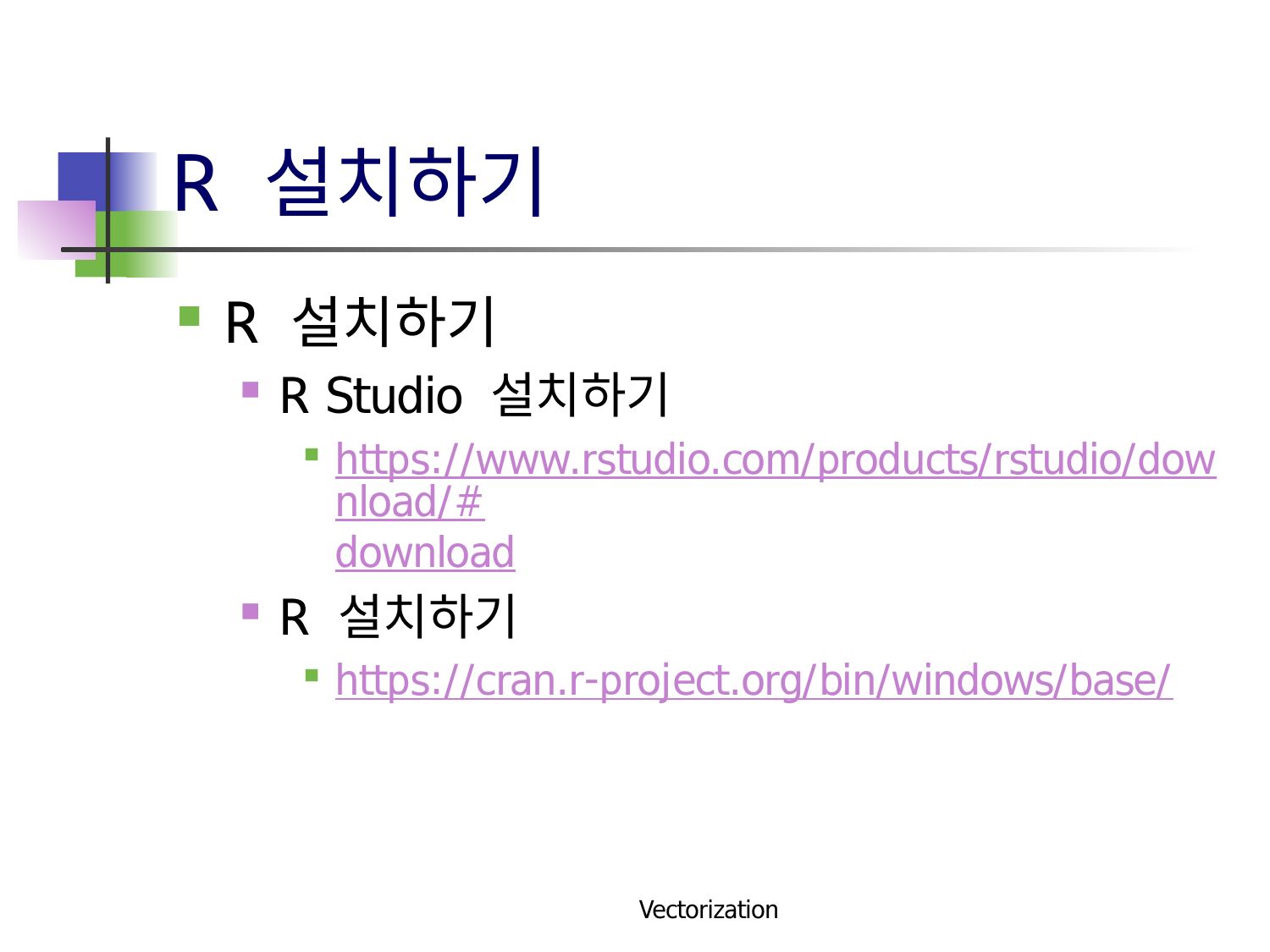

# R 설치하기
R 설치하기
R Studio 설치하기
https://www.rstudio.com/products/rstudio/download/#download
R 설치하기
https://cran.r-project.org/bin/windows/base/
Vectorization